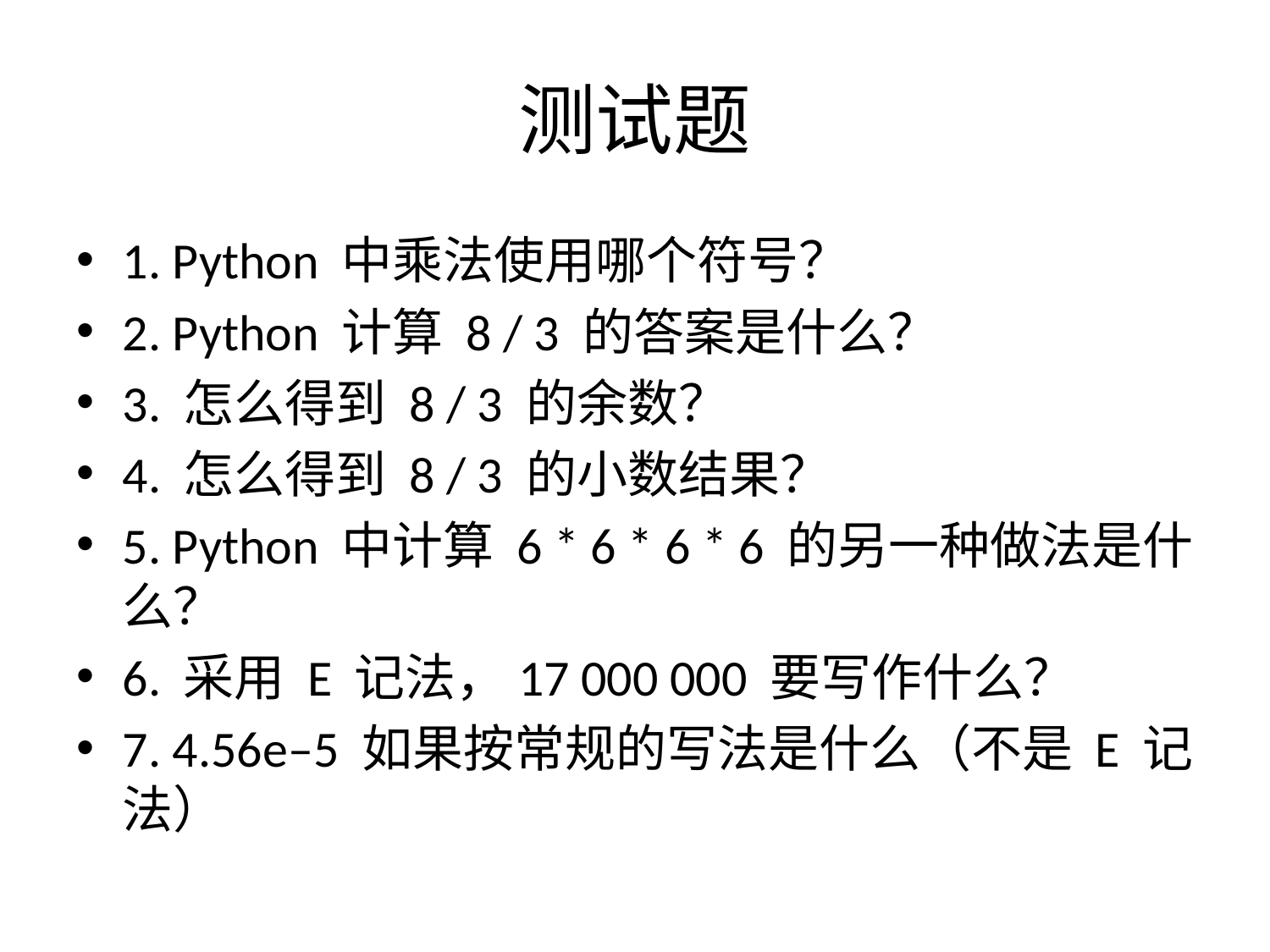

# 测试题
1. Python 中乘法使用哪个符号？
2. Python 计算 8 / 3 的答案是什么？
3. 怎么得到 8 / 3 的余数？
4. 怎么得到 8 / 3 的小数结果？
5. Python 中计算 6 * 6 * 6 * 6 的另一种做法是什么？
6. 采用 E 记法，17 000 000 要写作什么？
7. 4.56e–5 如果按常规的写法是什么（不是 E 记法）